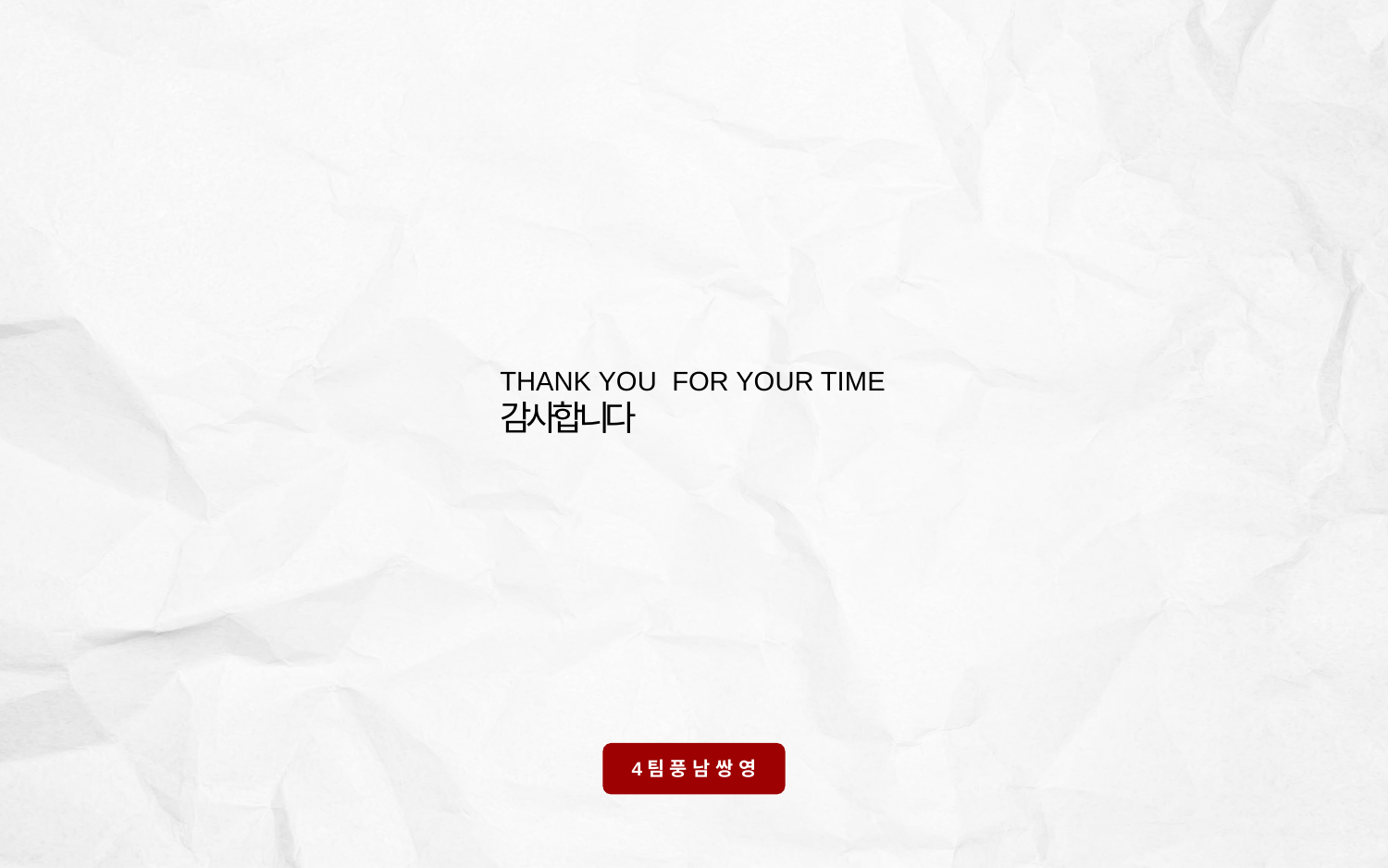

THANK YOU  FOR YOUR TIME
감사합니다

4팀 풍 남 쌍 영